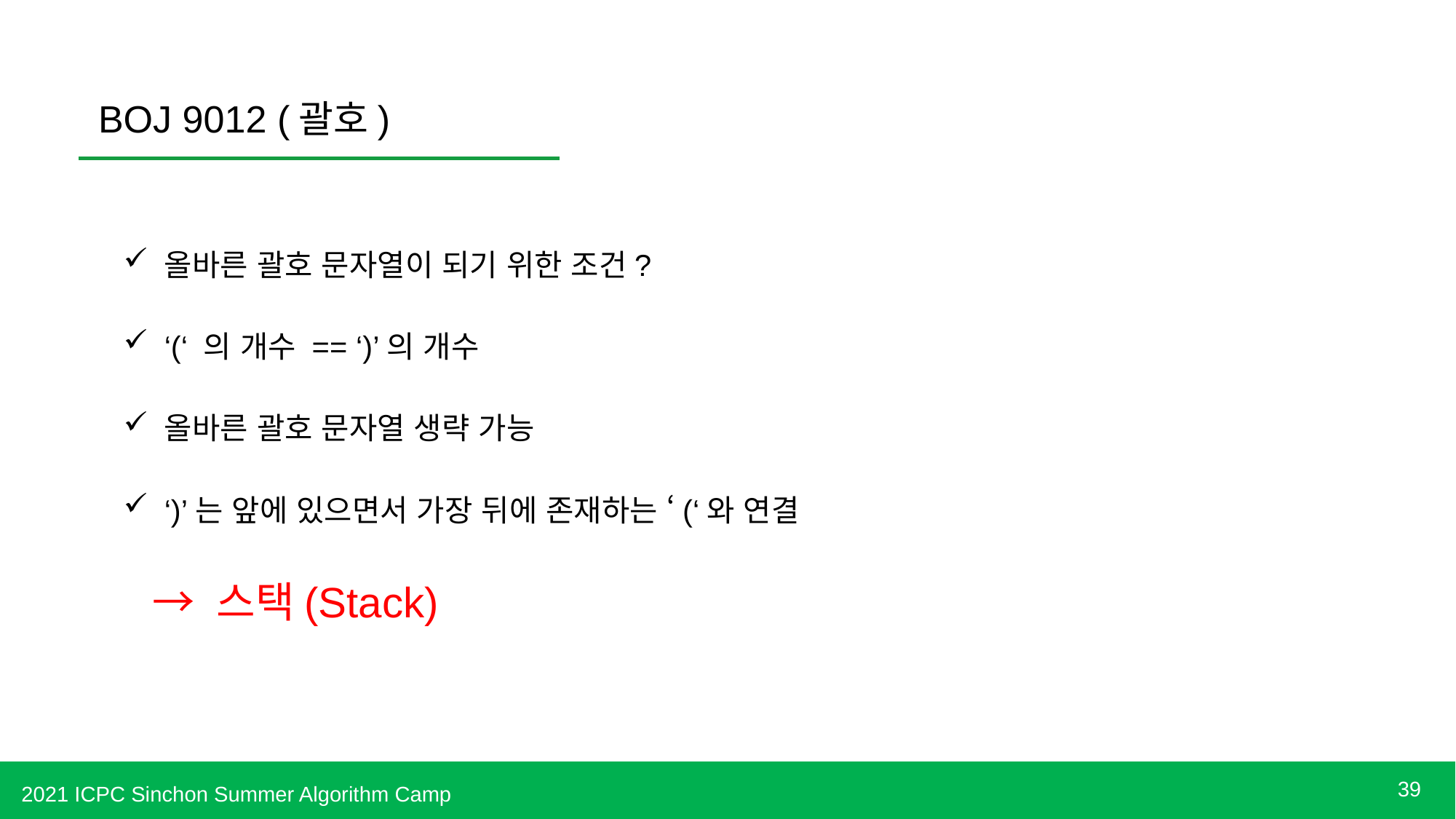

BOJ 9012 (괄호)
올바른 괄호 문자열이 되기 위한 조건?
‘(‘ 의 개수 == ‘)’의 개수
올바른 괄호 문자열 생략 가능
‘)’는 앞에 있으면서 가장 뒤에 존재하는 ‘(‘와 연결
→ 스택(Stack)

39
2021 ICPC Sinchon Summer Algorithm Camp